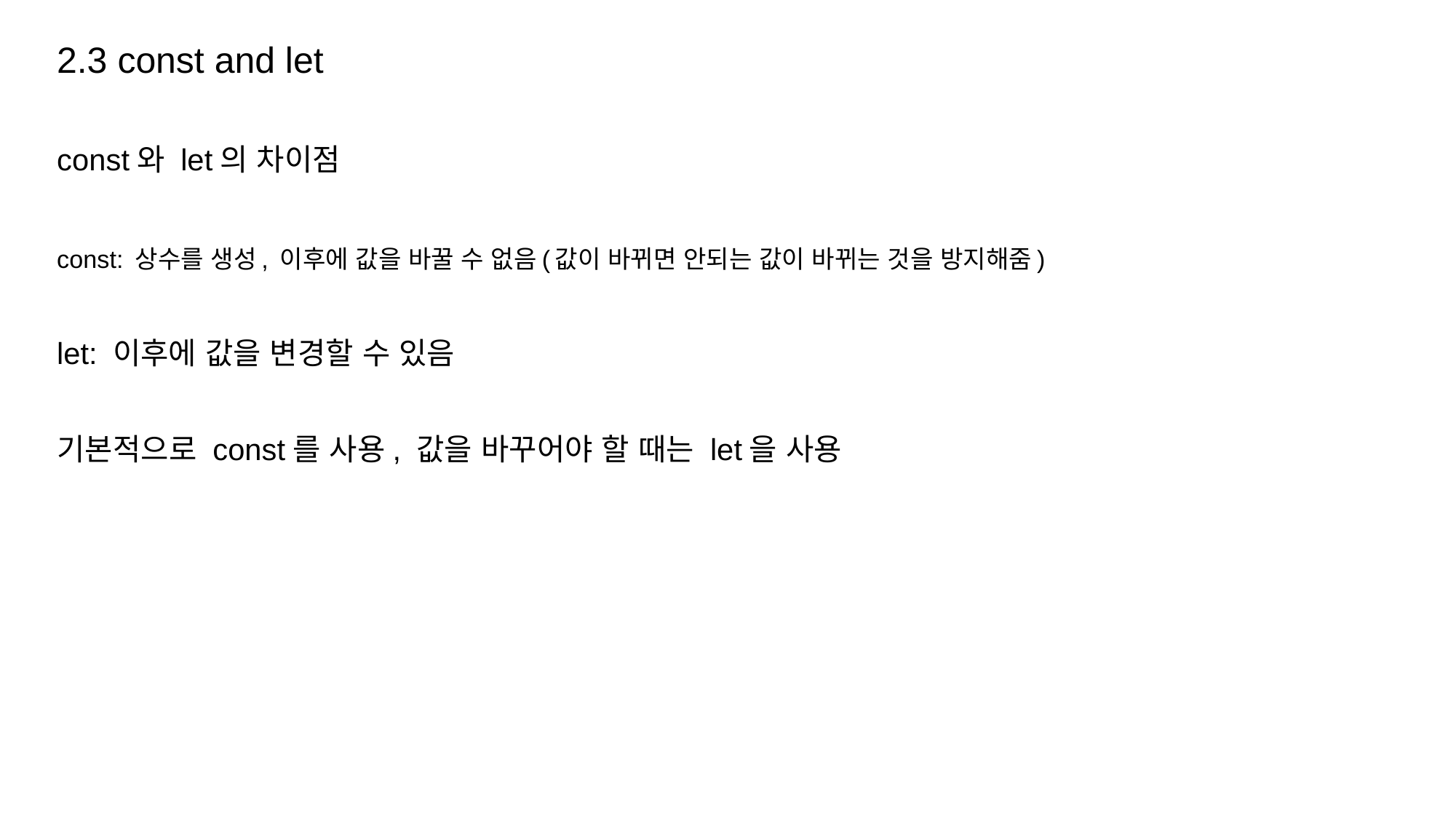

2.3 const and let
const와 let의 차이점
const: 상수를 생성, 이후에 값을 바꿀 수 없음(값이 바뀌면 안되는 값이 바뀌는 것을 방지해줌)
let: 이후에 값을 변경할 수 있음
기본적으로 const를 사용, 값을 바꾸어야 할 때는 let을 사용